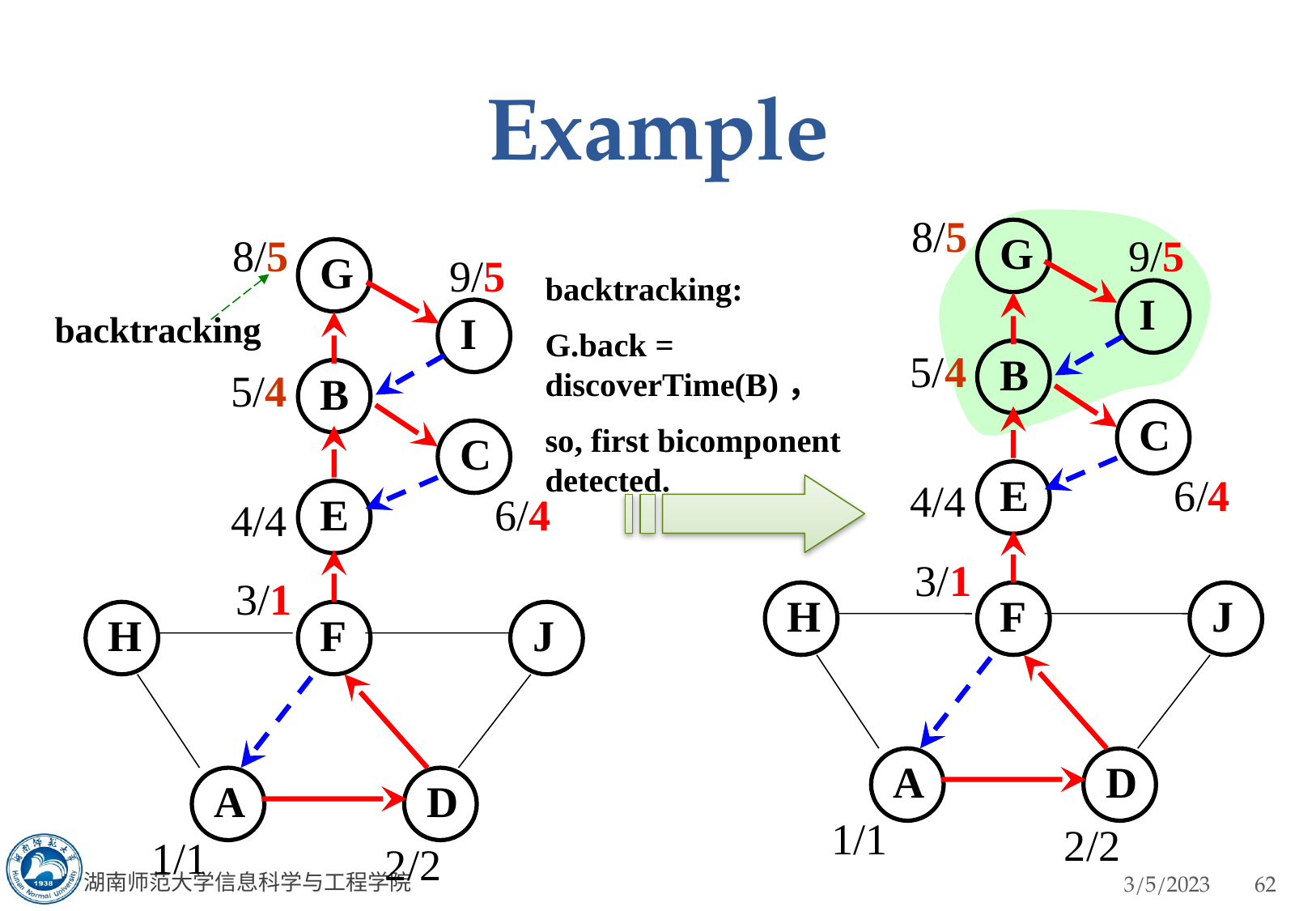

# Example
8/5

G
8/5
9/5

G
9/5

backtracking:
G.back = discoverTime(B)，
so, first bicomponent detected.

I

I
backtracking

5/4

B

5/4

B

C

C

E
6/4
4/4

E
6/4
4/4

3/1

3/1

H

F

J

H

F

J

A

D

A

D

1/1
2/2
1/1
2/2
湖南师范大学信息科学与工程学院
3/5/2023
62